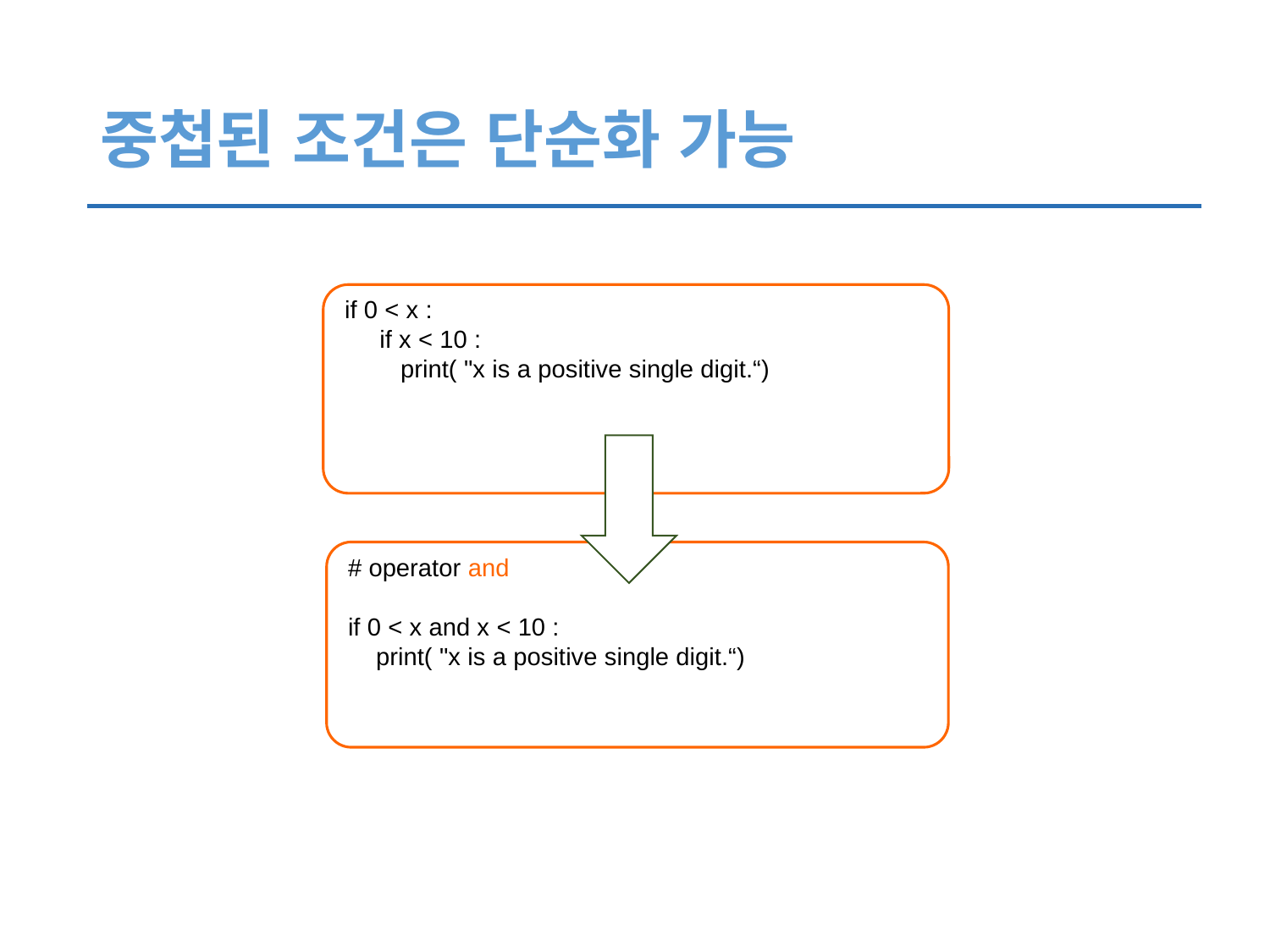

# 중첩된 조건은 단순화 가능

if 0 < x :
     if x < 10 :
        print( "x is a positive single digit.“)

# operator and

if 0 < x and x < 10 :
    print( "x is a positive single digit.“)